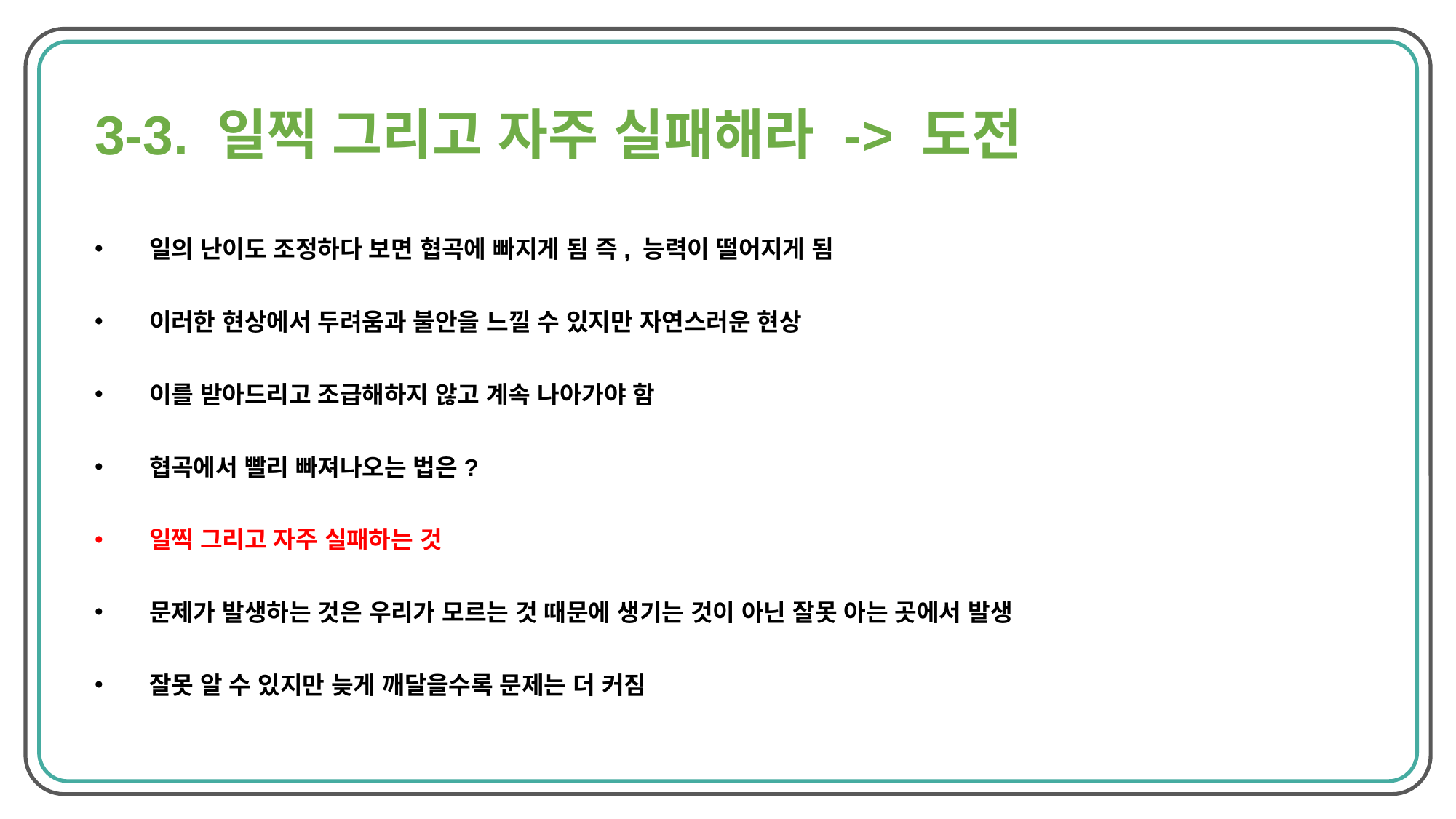

3-3. 일찍 그리고 자주 실패해라 -> 도전
일의 난이도 조정하다 보면 협곡에 빠지게 됨 즉, 능력이 떨어지게 됨
이러한 현상에서 두려움과 불안을 느낄 수 있지만 자연스러운 현상
이를 받아드리고 조급해하지 않고 계속 나아가야 함
협곡에서 빨리 빠져나오는 법은?
일찍 그리고 자주 실패하는 것
문제가 발생하는 것은 우리가 모르는 것 때문에 생기는 것이 아닌 잘못 아는 곳에서 발생
잘못 알 수 있지만 늦게 깨달을수록 문제는 더 커짐